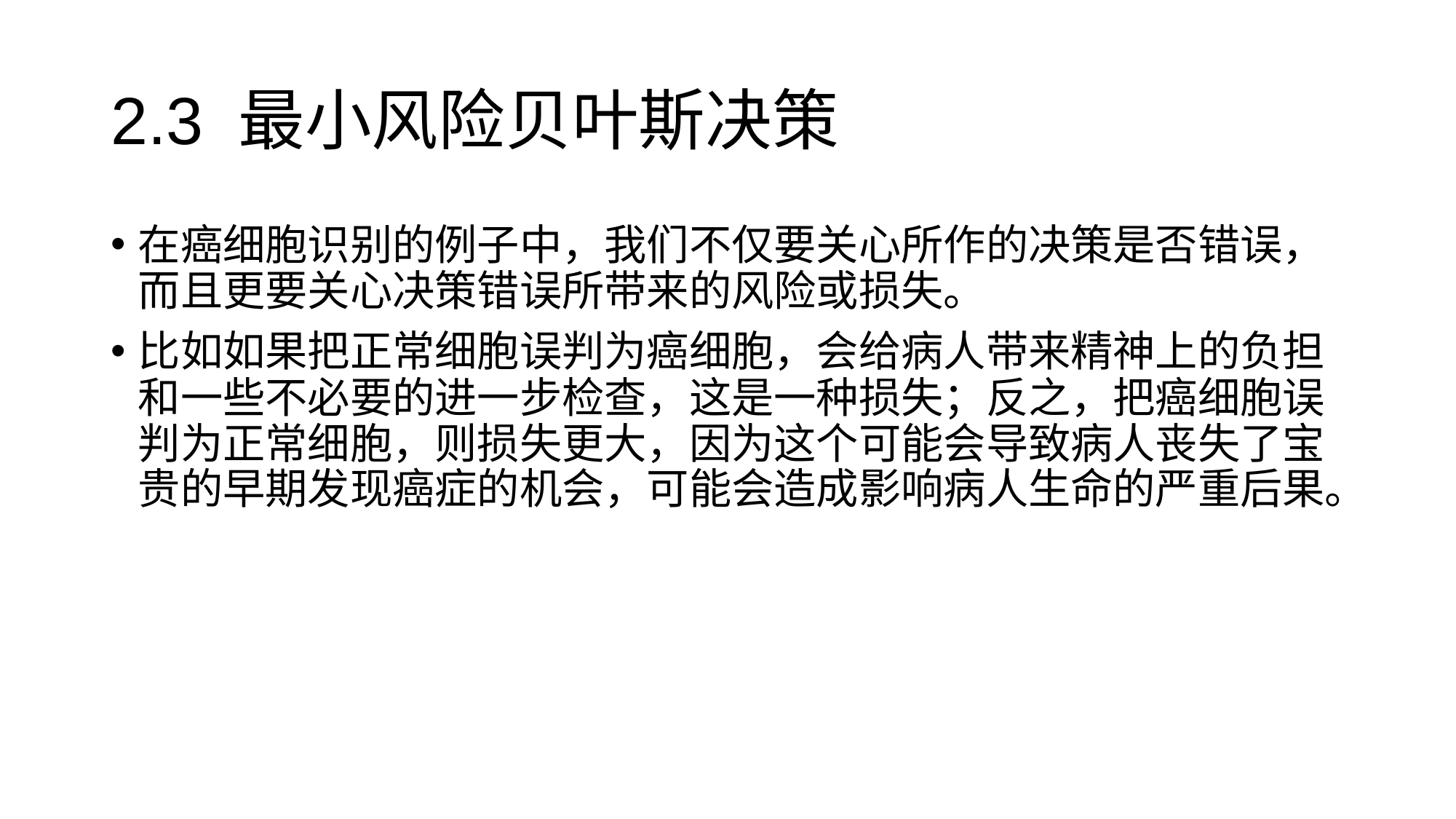

# 2.3 最小风险贝叶斯决策
在癌细胞识别的例子中，我们不仅要关心所作的决策是否错误，而且更要关心决策错误所带来的风险或损失。
比如如果把正常细胞误判为癌细胞，会给病人带来精神上的负担和一些不必要的进一步检查，这是一种损失；反之，把癌细胞误判为正常细胞，则损失更大，因为这个可能会导致病人丧失了宝贵的早期发现癌症的机会，可能会造成影响病人生命的严重后果。